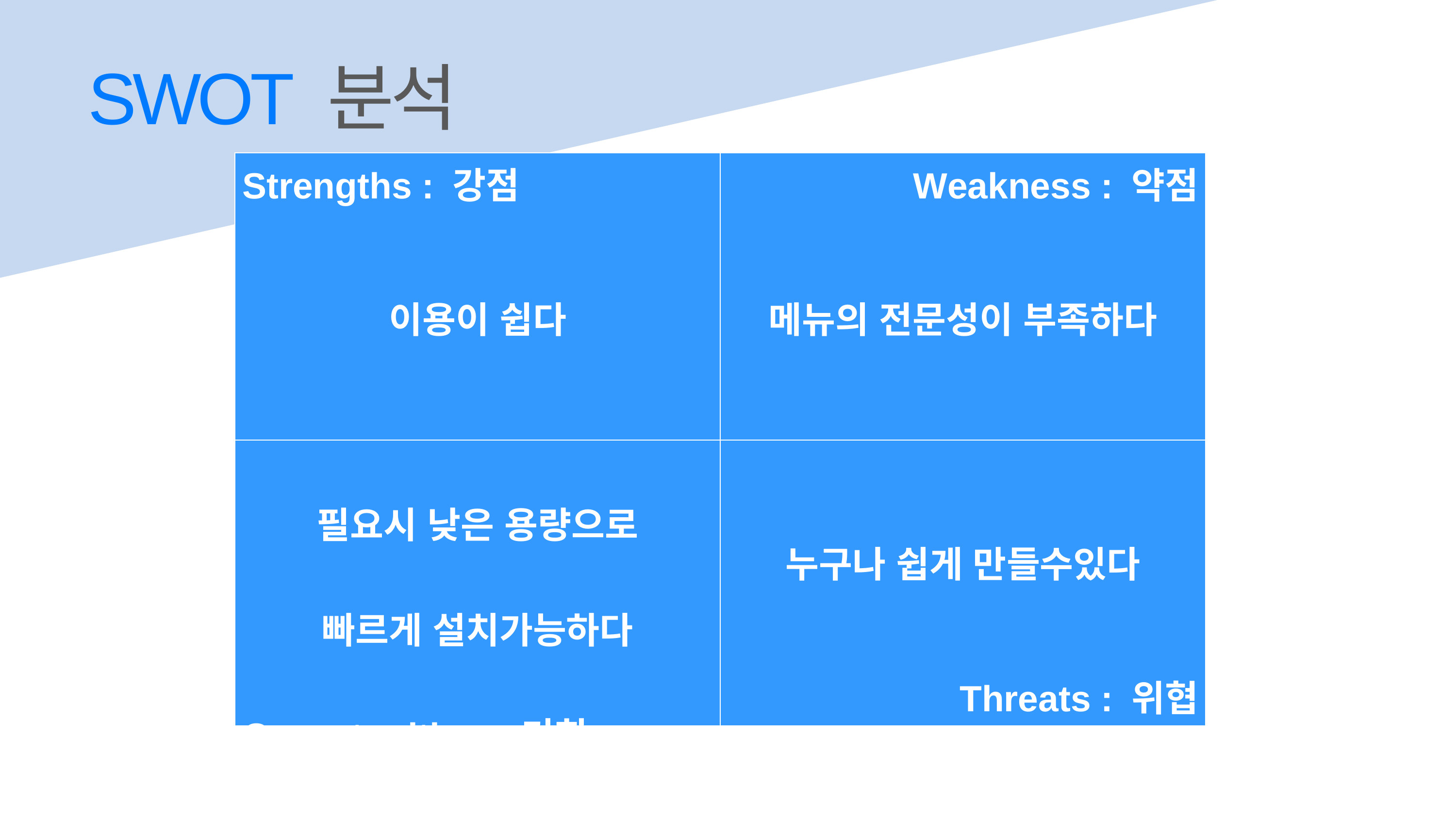

SWOT 분석
| Strengths : 강점 이용이 쉽다 | Weakness : 약점 메뉴의 전문성이 부족하다 |
| --- | --- |
| 필요시 낮은 용량으로 빠르게 설치가능하다 Opportunities : 기회 | 누구나 쉽게 만들수있다 Threats : 위협 |